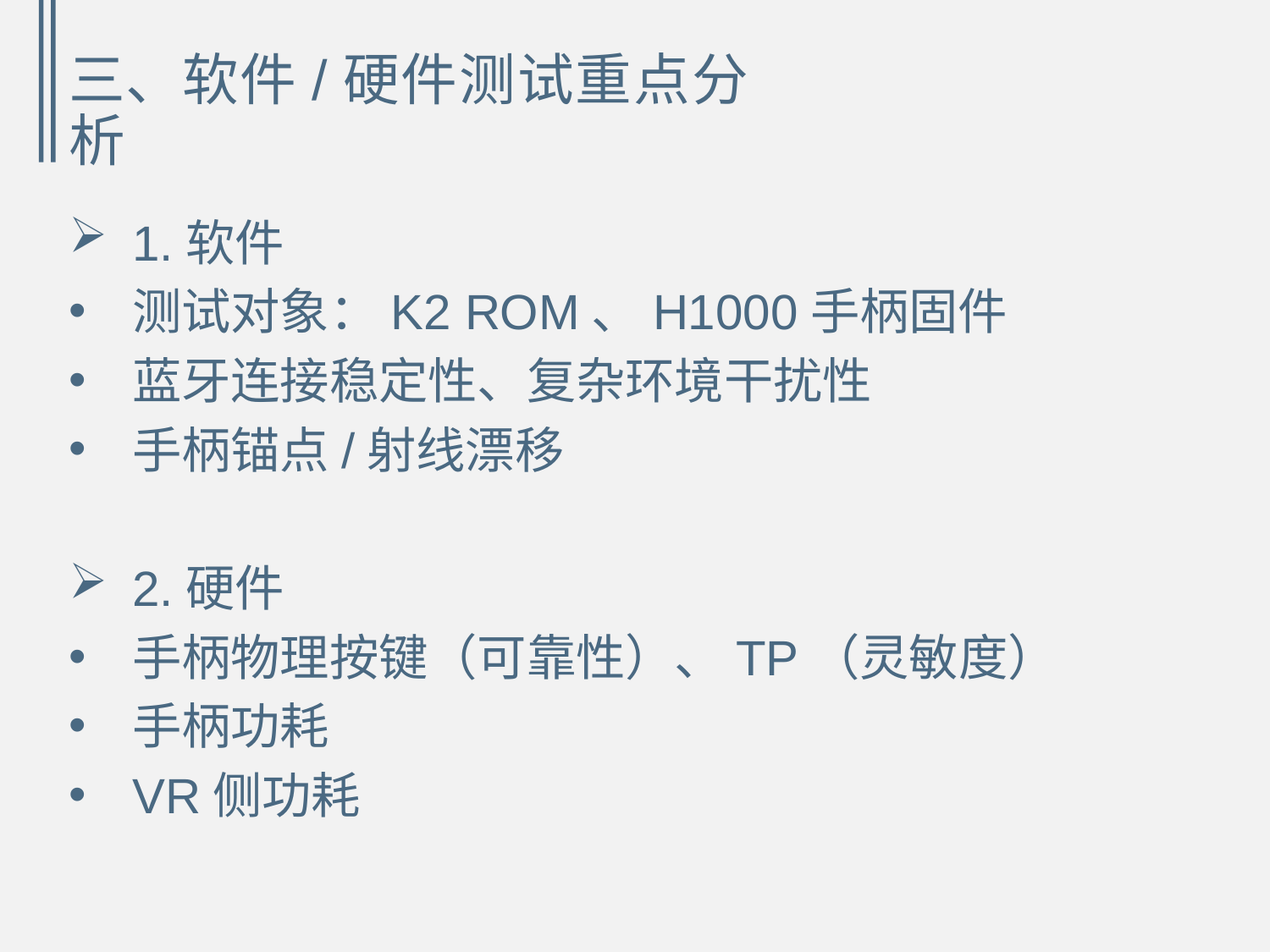

三、软件/硬件测试重点分析

1.软件
测试对象：K2 ROM、H1000手柄固件
蓝牙连接稳定性、复杂环境干扰性
手柄锚点/射线漂移

2.硬件
手柄物理按键（可靠性）、TP（灵敏度）
手柄功耗
VR侧功耗